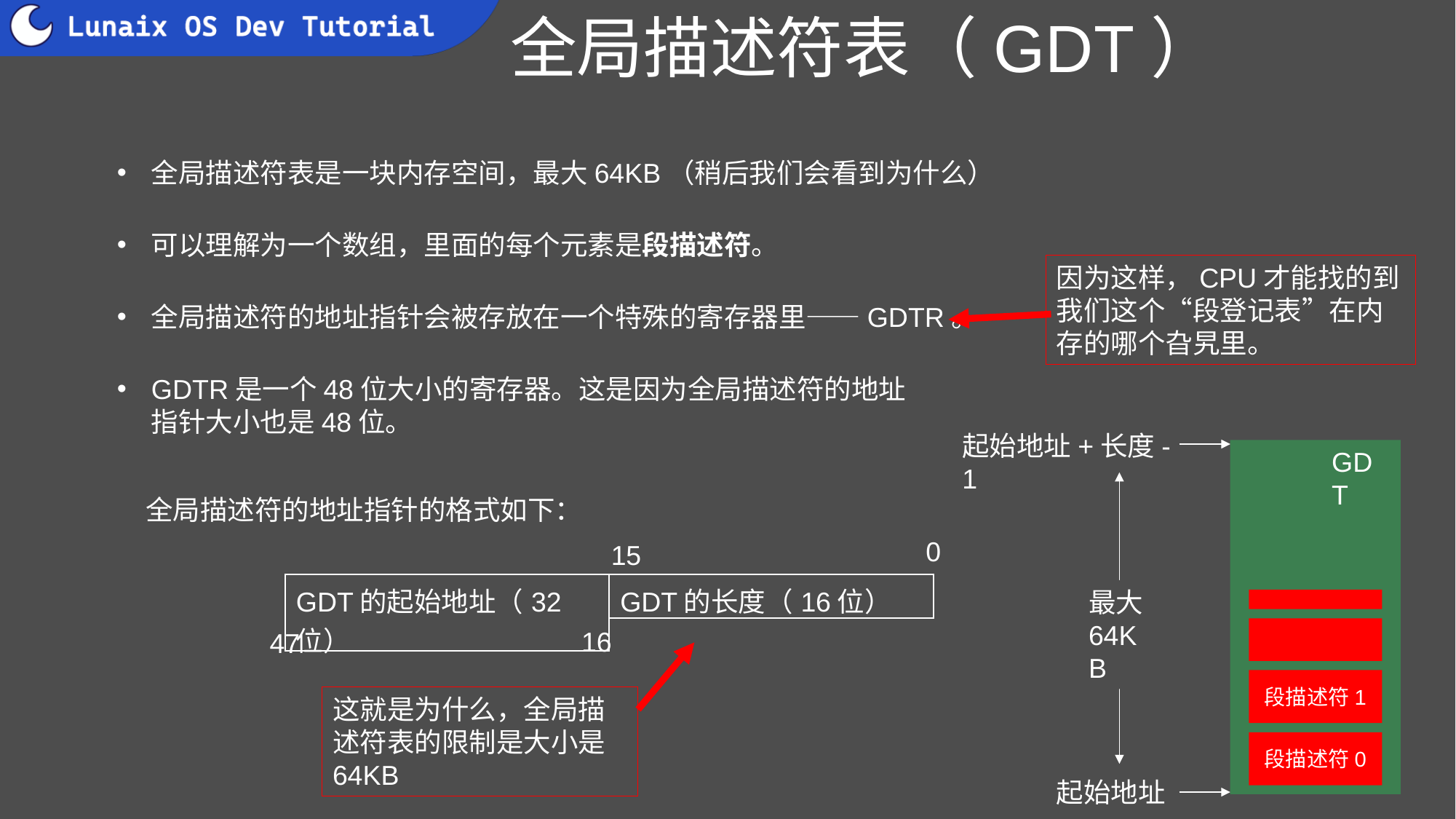

# 全局描述符表（GDT）
全局描述符表是一块内存空间，最大64KB（稍后我们会看到为什么）
可以理解为一个数组，里面的每个元素是段描述符。
因为这样，CPU才能找的到我们这个“段登记表”在内存的哪个旮旯里。
全局描述符的地址指针会被存放在一个特殊的寄存器里——GDTR。
GDTR是一个48位大小的寄存器。这是因为全局描述符的地址指针大小也是48位。
起始地址+长度-1
GDT

全局描述符的地址指针的格式如下：
0
15
| GDT的起始地址（32位） |
| --- |
| GDT的长度（16位） |
| --- |
最大64KB

16
47
段描述符1
这就是为什么，全局描述符表的限制是大小是64KB
段描述符0
起始地址